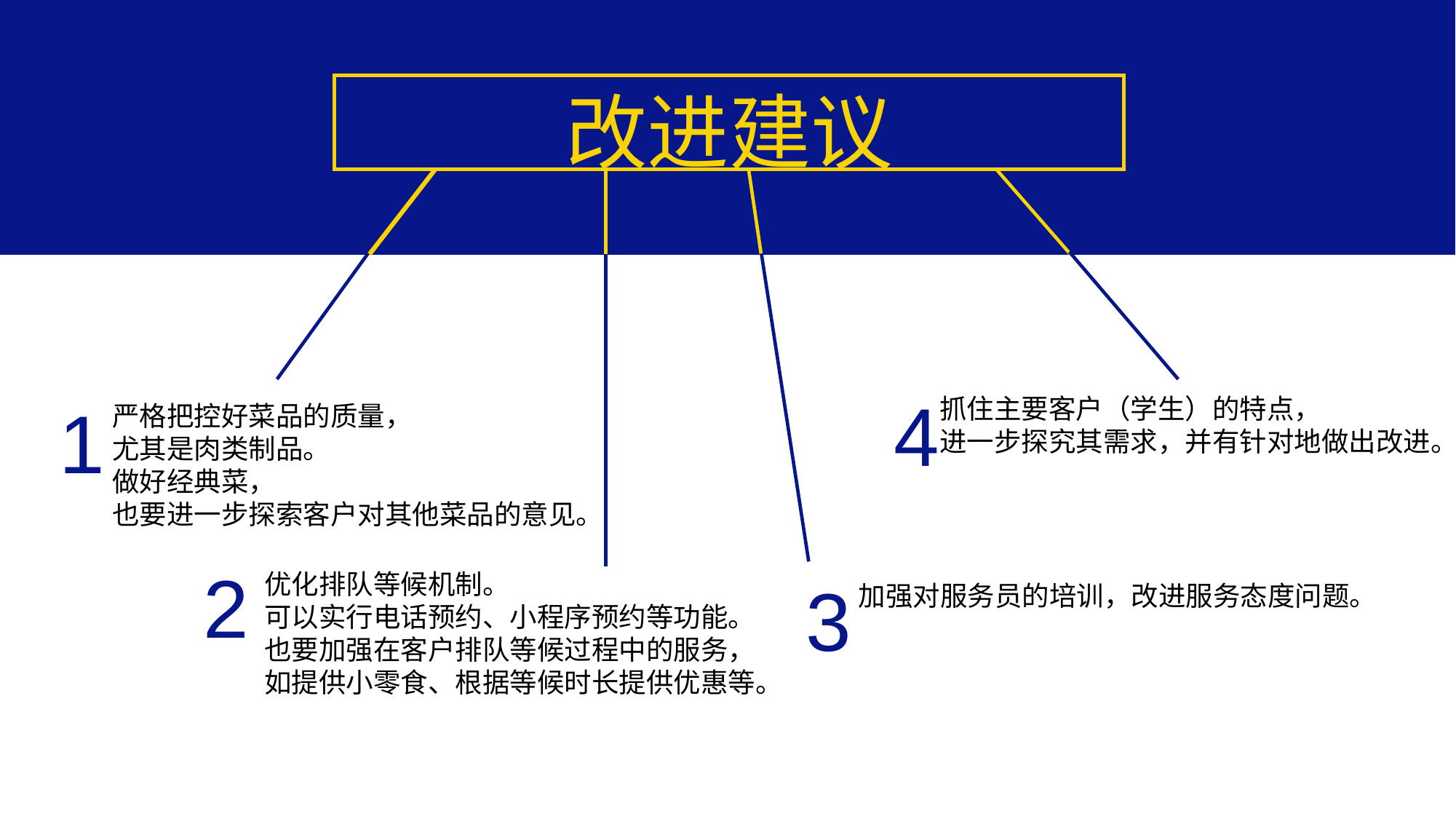

改进建议

4
抓住主要客户（学生）的特点，
进一步探究其需求，并有针对地做出改进。
1
严格把控好菜品的质量，
尤其是肉类制品。
做好经典菜，
也要进一步探索客户对其他菜品的意见。
2
优化排队等候机制。
可以实行电话预约、小程序预约等功能。
也要加强在客户排队等候过程中的服务，
如提供小零食、根据等候时长提供优惠等。
3
加强对服务员的培训，改进服务态度问题。